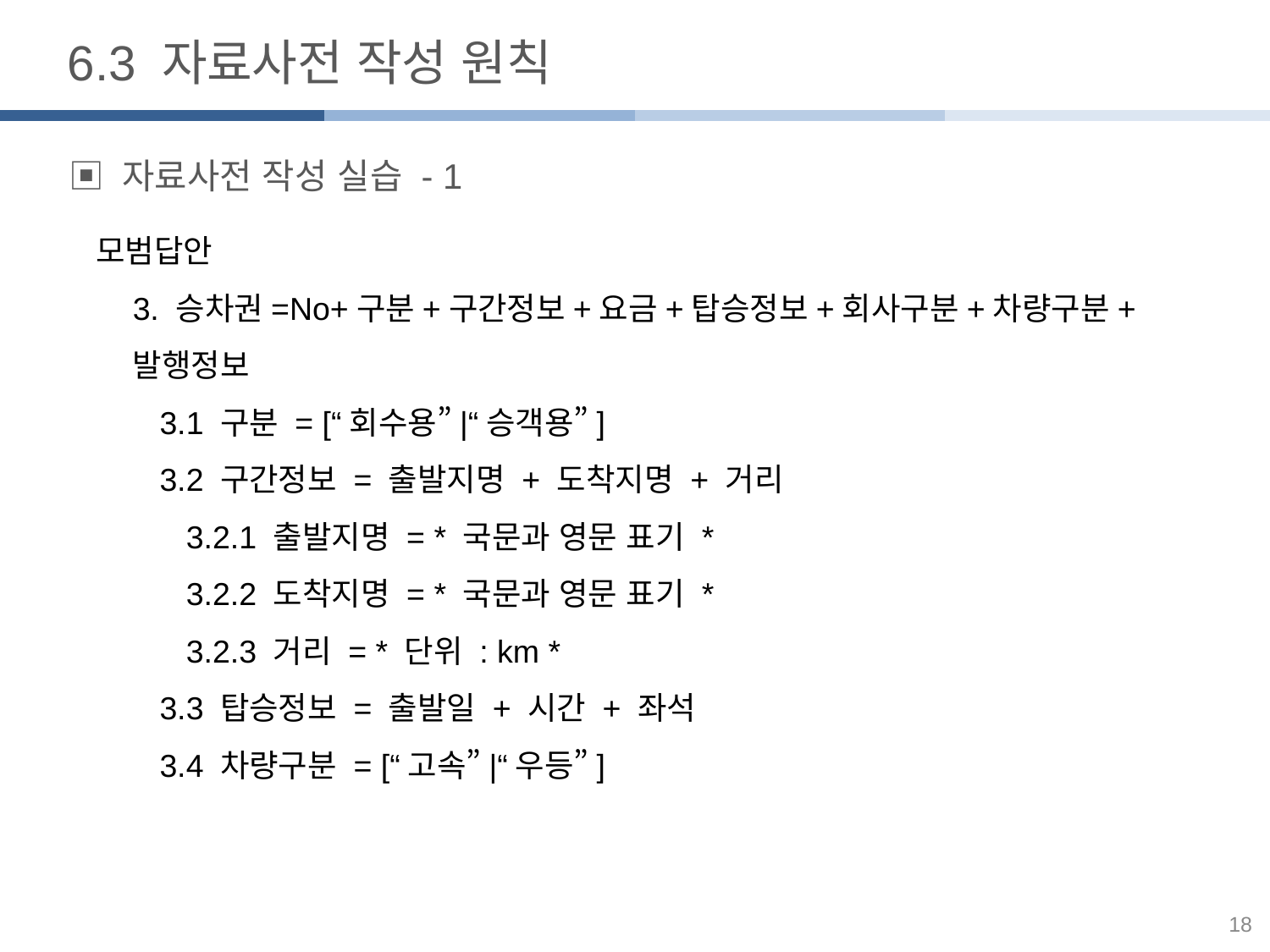

6.3 자료사전 작성 원칙
▣ 자료사전 작성 실습 - 1
모범답안
3. 승차권=No+구분+구간정보+요금+탑승정보+회사구분+차량구분+발행정보
   3.1 구분 = [“회수용”|“승객용”]
   3.2 구간정보 = 출발지명 + 도착지명 + 거리
      3.2.1 출발지명 = * 국문과 영문 표기 *
      3.2.2 도착지명 = * 국문과 영문 표기 *
      3.2.3 거리 = * 단위 : km *
   3.3 탑승정보 = 출발일 + 시간 + 좌석
   3.4 차량구분 = [“고속”|“우등”]
18